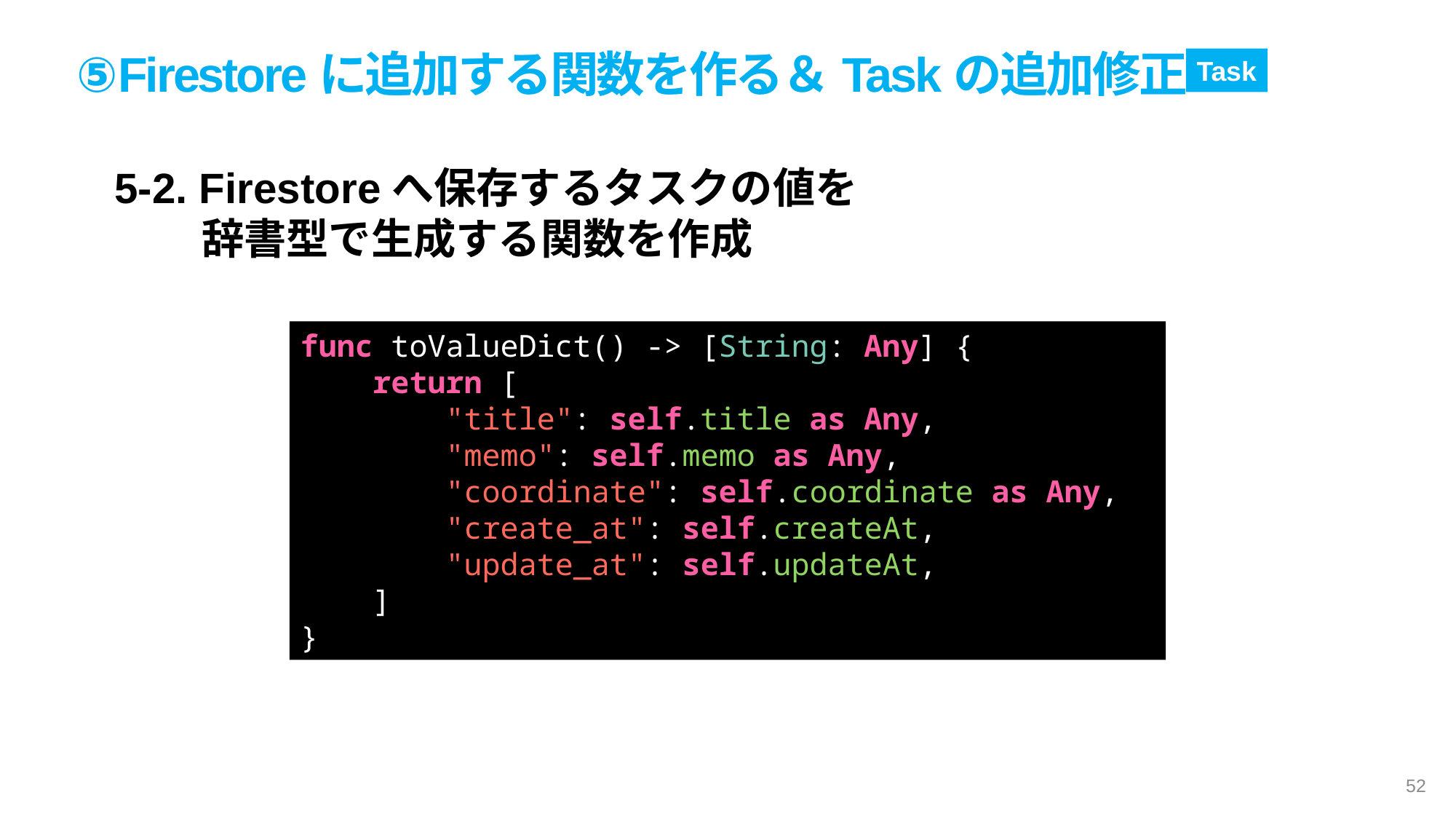

⑤Firestoreに追加する関数を作る＆Taskの追加修正
Task
5-2. Firestoreへ保存するタスクの値を
        辞書型で生成する関数を作成
func toValueDict() -> [String: Any] {
    return [
        "title": self.title as Any,
        "memo": self.memo as Any,
        "coordinate": self.coordinate as Any,
        "create_at": self.createAt,
        "update_at": self.updateAt,
    ]
}
52